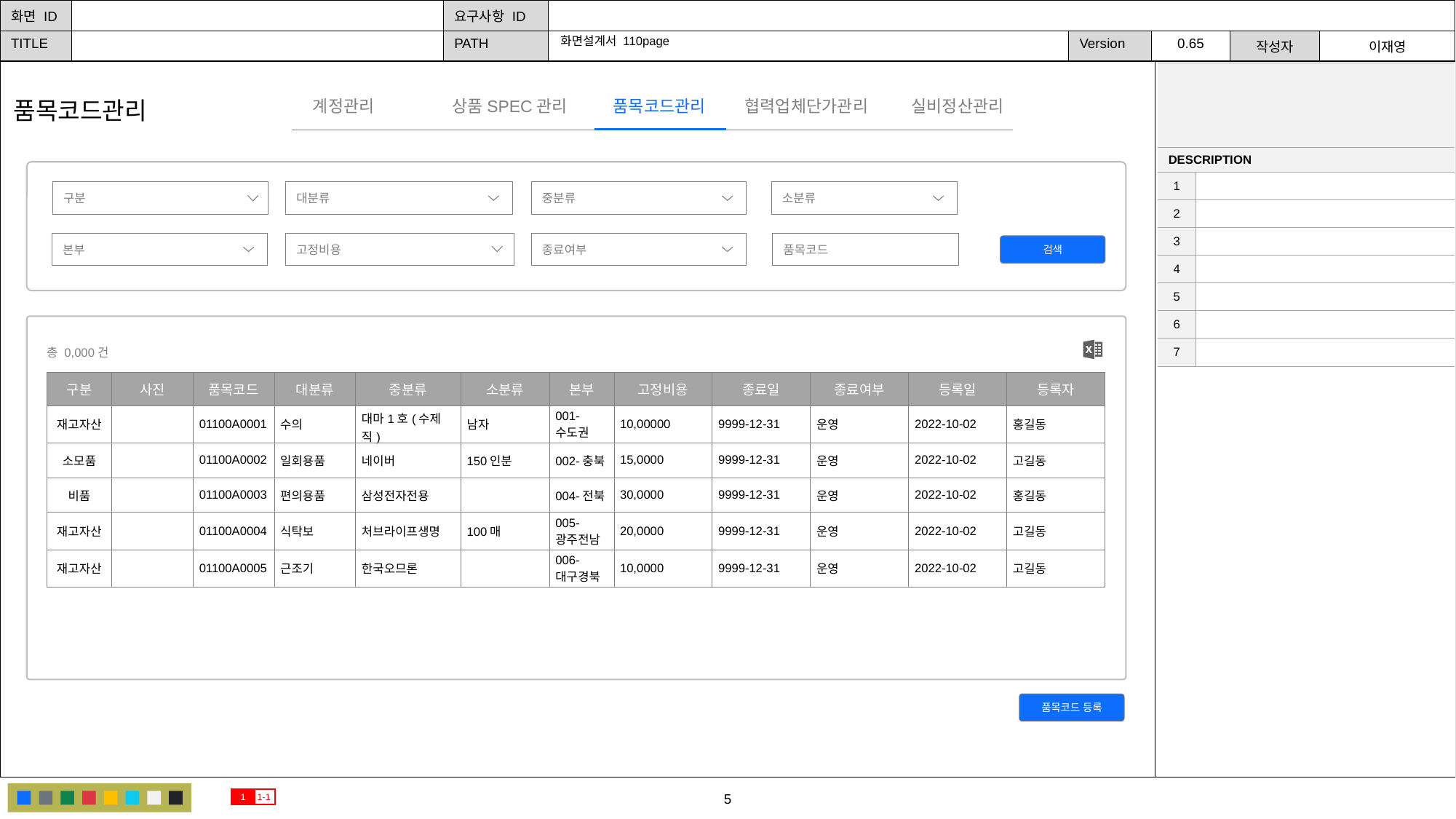

화면설계서 110page
|  |  |
| --- | --- |
| DESCRIPTION |  |
| 1 |  |
| 2 |  |
| 3 |  |
| 4 |  |
| 5 |  |
| 6 |  |
| 7 |  |
상품SPEC관리
협력업체단가관리
계정관리
품목코드관리
실비정산관리
품목코드관리

구분
대분류

중분류

소분류

본부

고정비용
종료여부

품목코드
검색

총 0,000건

| 구분 | 사진 | 품목코드 | 대분류 | 중분류 | 소분류 | 본부 | 고정비용 | 종료일 | 종료여부 | 등록일 | 등록자 |
| --- | --- | --- | --- | --- | --- | --- | --- | --- | --- | --- | --- |
| 재고자산 |  | 01100A0001 | 수의 | 대마1호(수제직) | 남자 | 001-수도권 | 10,00000 | 9999-12-31 | 운영 | 2022-10-02 | 홍길동 |
| 소모품 |  | 01100A0002 | 일회용품 | 네이버 | 150인분 | 002-충북 | 15,0000 | 9999-12-31 | 운영 | 2022-10-02 | 고길동 |
| 비품 |  | 01100A0003 | 편의용품 | 삼성전자전용 |  | 004-전북 | 30,0000 | 9999-12-31 | 운영 | 2022-10-02 | 홍길동 |
| 재고자산 |  | 01100A0004 | 식탁보 | 처브라이프생명 | 100매 | 005-광주전남 | 20,0000 | 9999-12-31 | 운영 | 2022-10-02 | 고길동 |
| 재고자산 |  | 01100A0005 | 근조기 | 한국오므론 |  | 006-대구경북 | 10,0000 | 9999-12-31 | 운영 | 2022-10-02 | 고길동 |
품목코드 등록
1
1-1